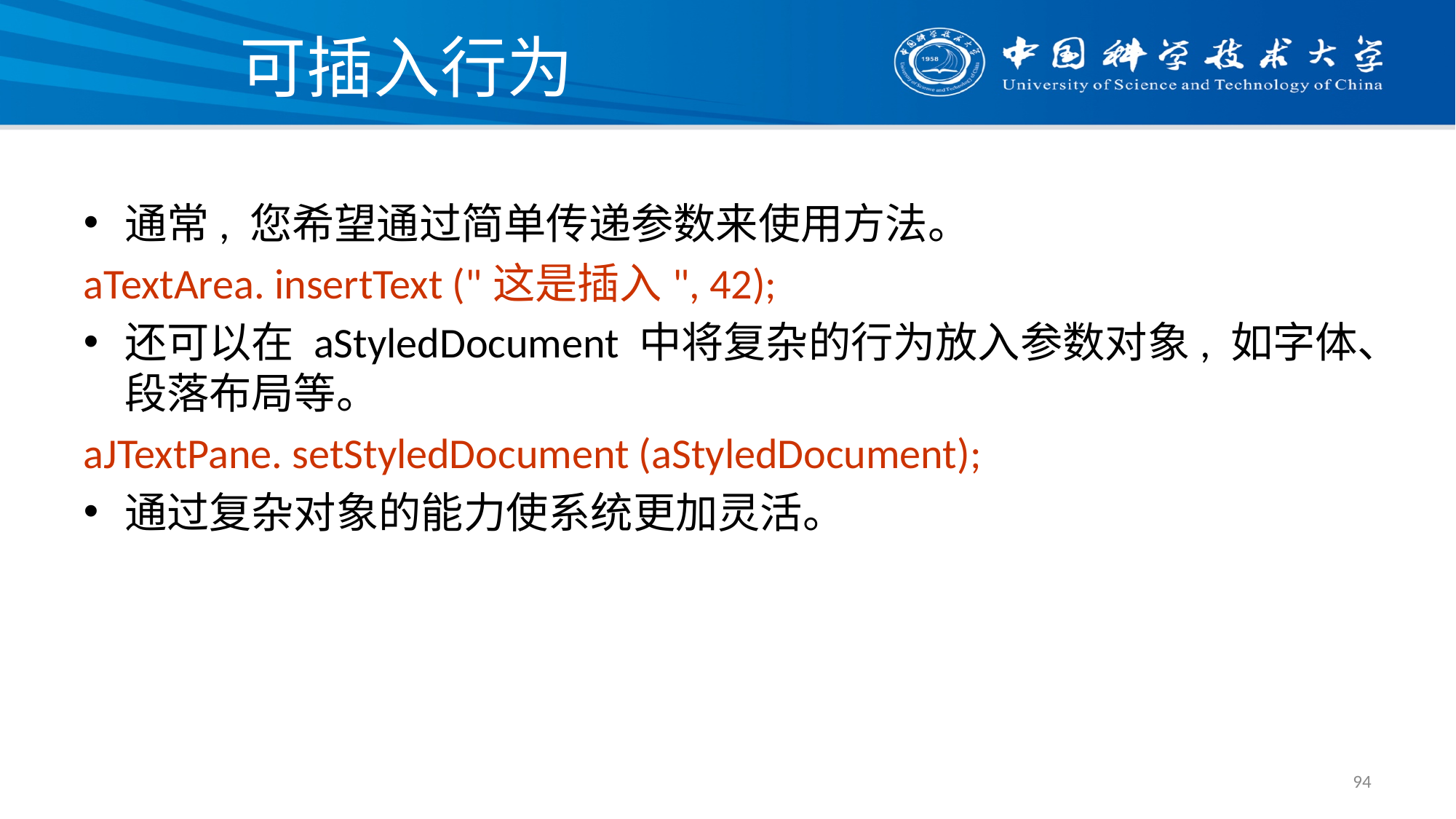

# 可插入行为
通常, 您希望通过简单传递参数来使用方法。
aTextArea. insertText ("这是插入", 42);
还可以在 aStyledDocument 中将复杂的行为放入参数对象, 如字体、段落布局等。
aJTextPane. setStyledDocument (aStyledDocument);
通过复杂对象的能力使系统更加灵活。
94